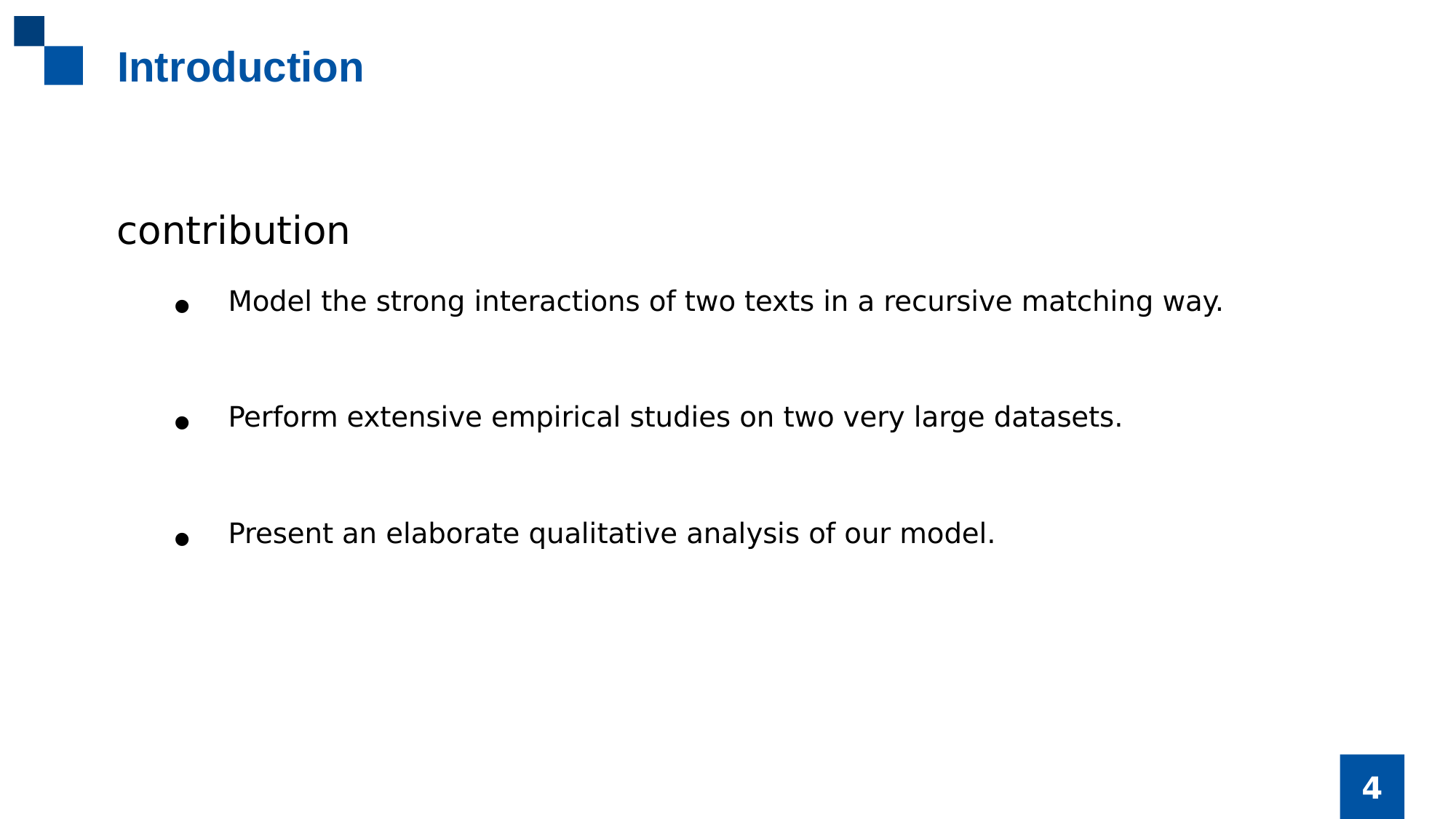

Introduction
最contribution

Model the strong interactions of two texts in a recursive matching way.

Perform extensive empirical studies on two very large datasets.

Present an elaborate qualitative analysis of our model.
4